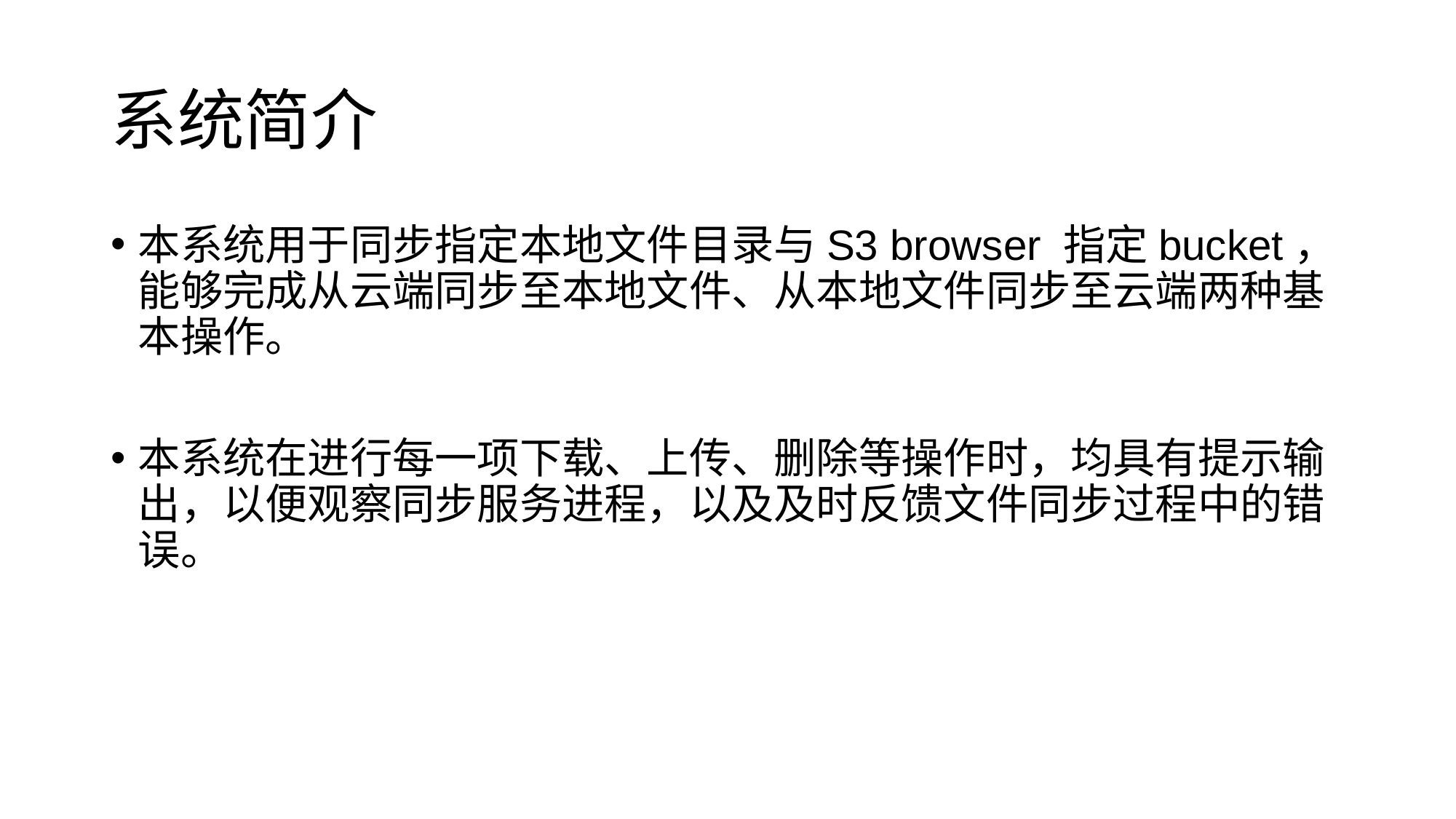

# 系统简介
本系统用于同步指定本地文件目录与S3 browser 指定bucket，能够完成从云端同步至本地文件、从本地文件同步至云端两种基本操作。

本系统在进行每一项下载、上传、删除等操作时，均具有提示输出，以便观察同步服务进程，以及及时反馈文件同步过程中的错误。